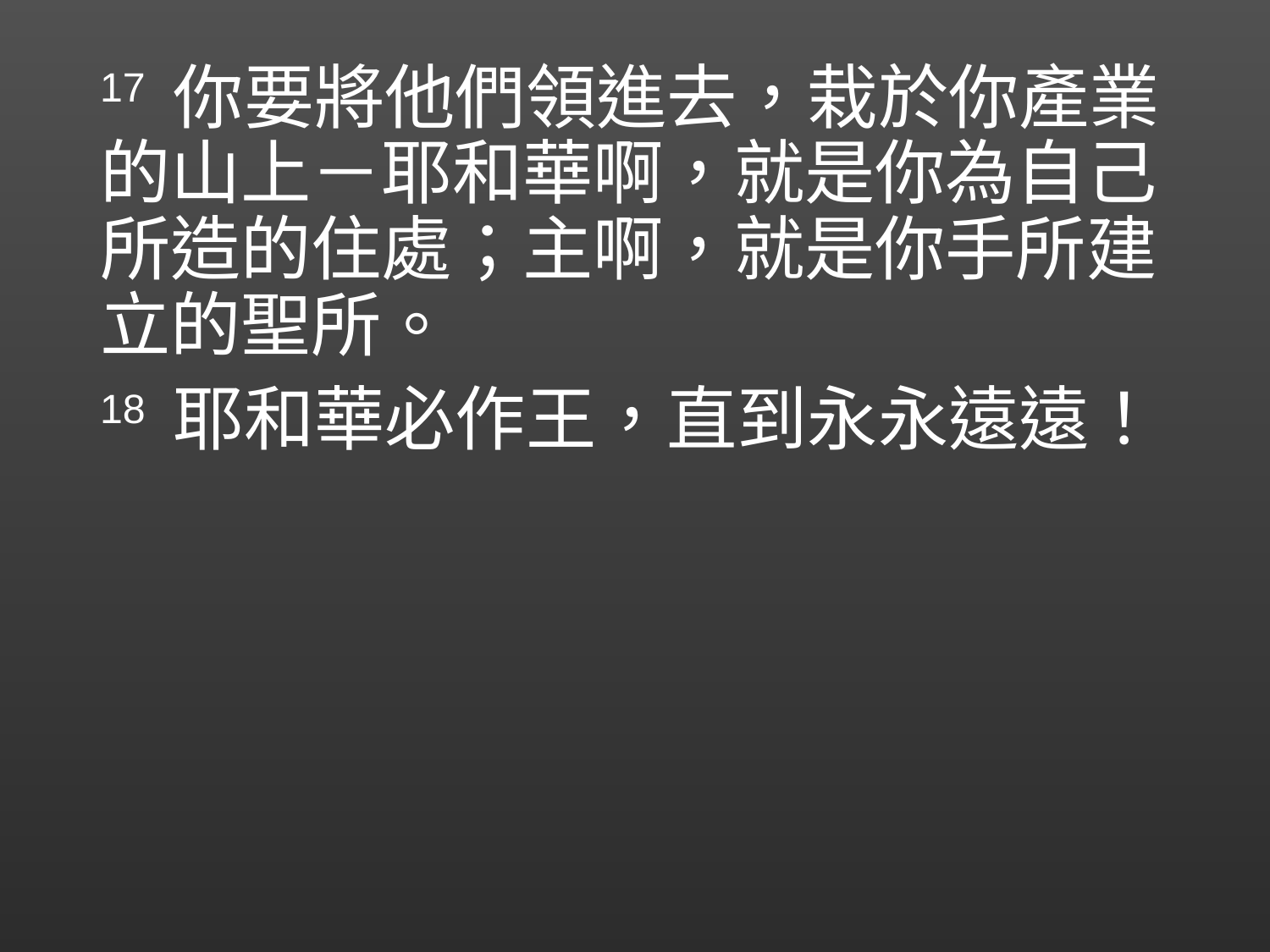

17 你要將他們領進去，栽於你產業的山上－耶和華啊，就是你為自己所造的住處；主啊，就是你手所建立的聖所。
18 耶和華必作王，直到永永遠遠！